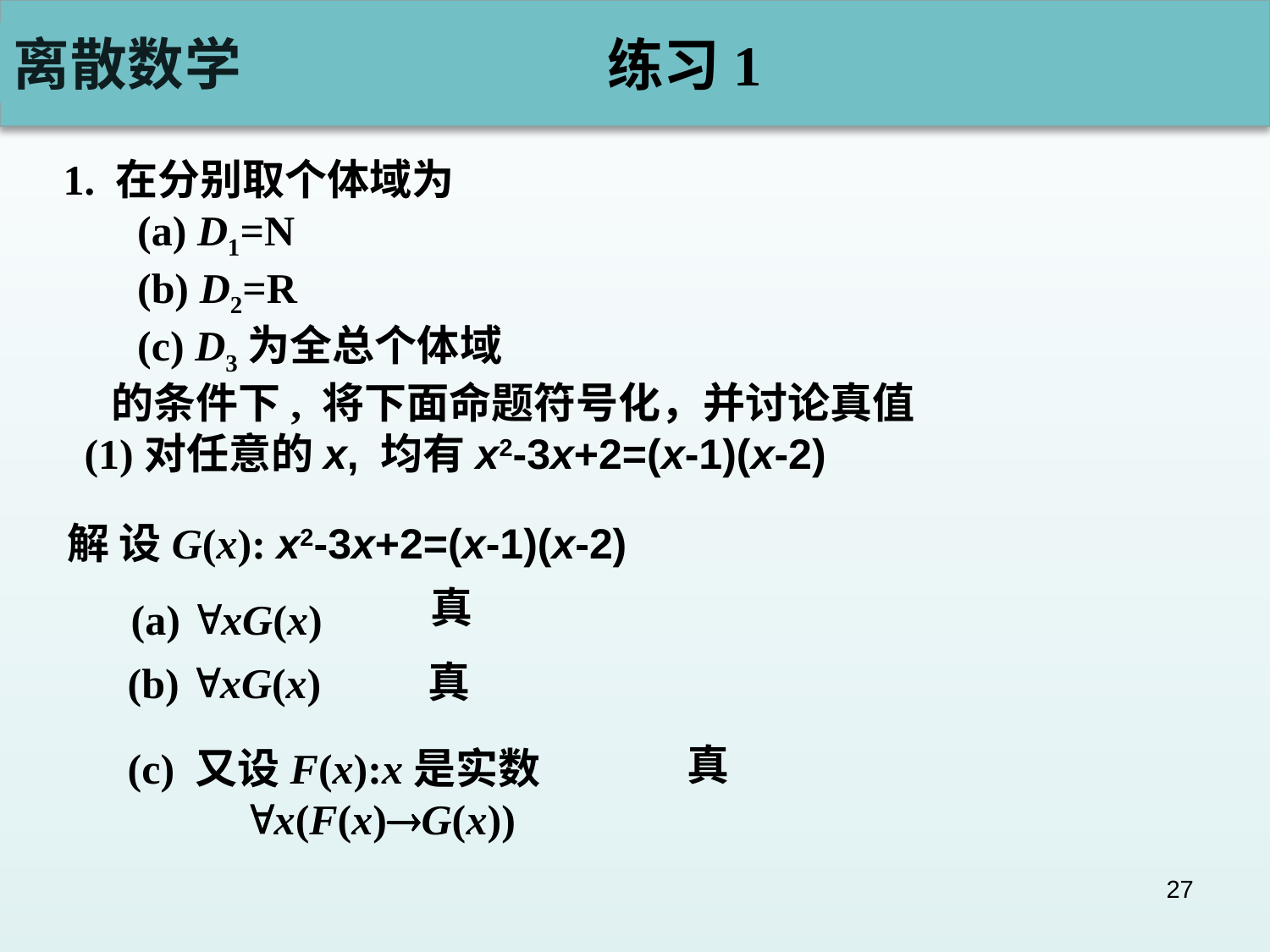

# 练习1
1. 在分别取个体域为
       (a) D1=N
       (b) D2=R
       (c) D3为全总个体域
    的条件下, 将下面命题符号化，并讨论真值
  (1)对任意的x, 均有x2-3x+2=(x-1)(x-2)

解 设G(x): x2-3x+2=(x-1)(x-2)
      (a) ∀xG(x)
 真
 真
(b) ∀xG(x)
 真
(c) 又设F(x):x是实数
           ∀x(F(x)→G(x))
27